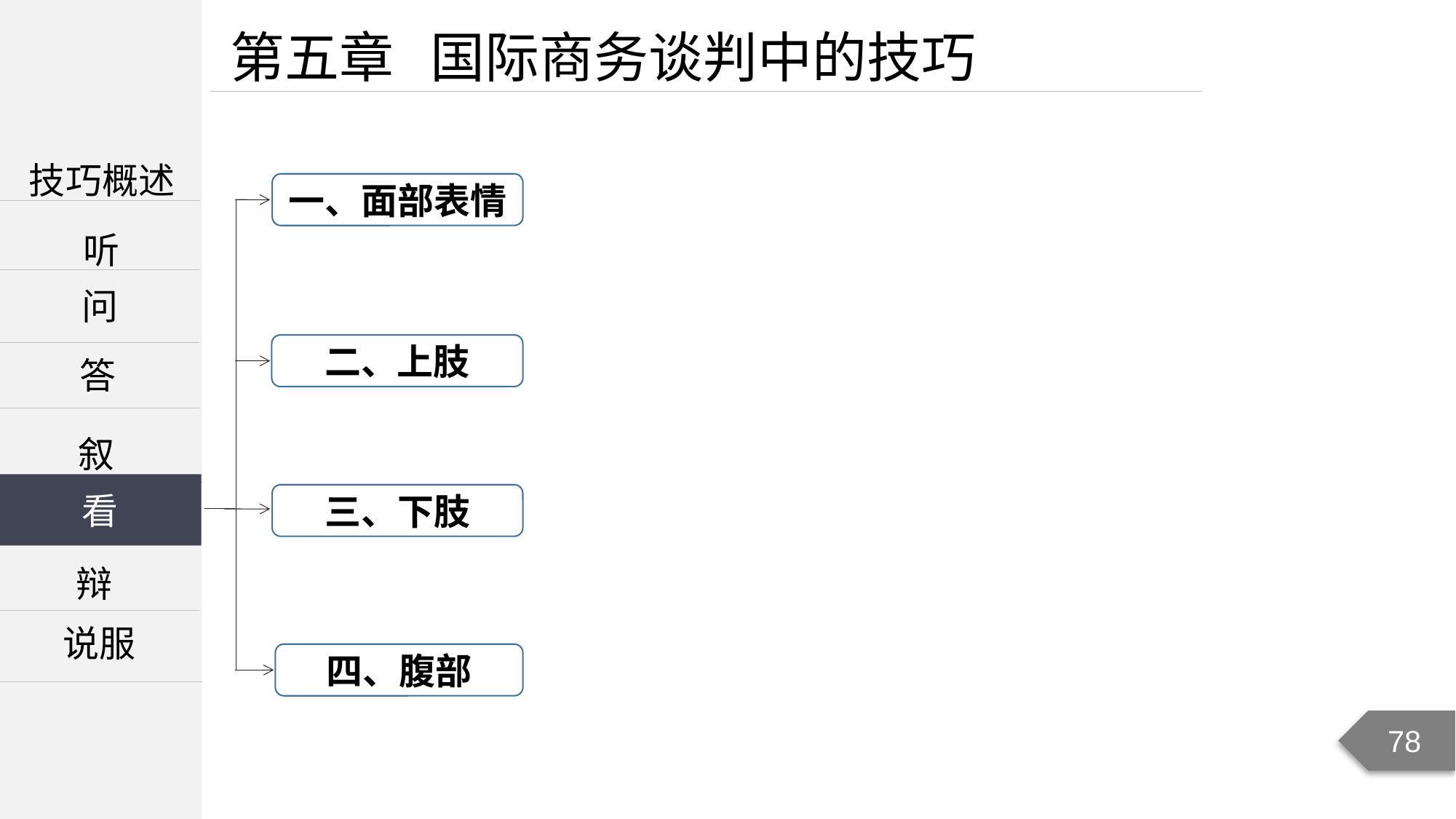

第五章   国际商务谈判中的技巧
技巧概述
一、面部表情

听
问
二、上肢
答
叙
看
看
三、下肢
辩
说服
四、腹部
78